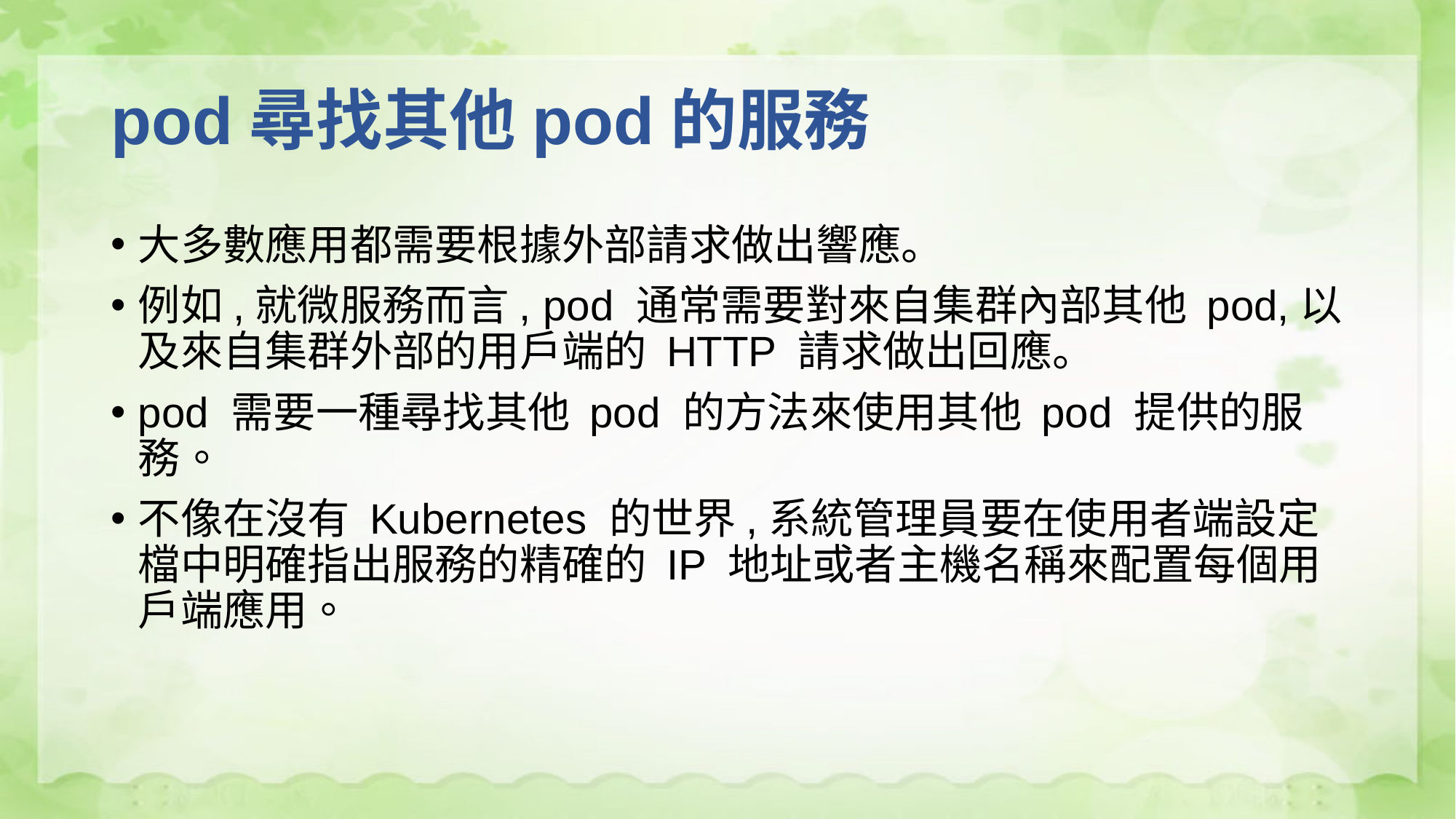

# pod尋找其他pod的服務
大多數應用都需要根據外部請求做出響應。
例如,就微服務而言, pod 通常需要對來自集群內部其他 pod,以及來自集群外部的用戶端的 HTTP 請求做出回應。
pod 需要一種尋找其他 pod 的方法來使用其他 pod 提供的服務。
不像在沒有 Kubernetes 的世界,系統管理員要在使用者端設定檔中明確指出服務的精確的 IP 地址或者主機名稱來配置每個用戶端應用。